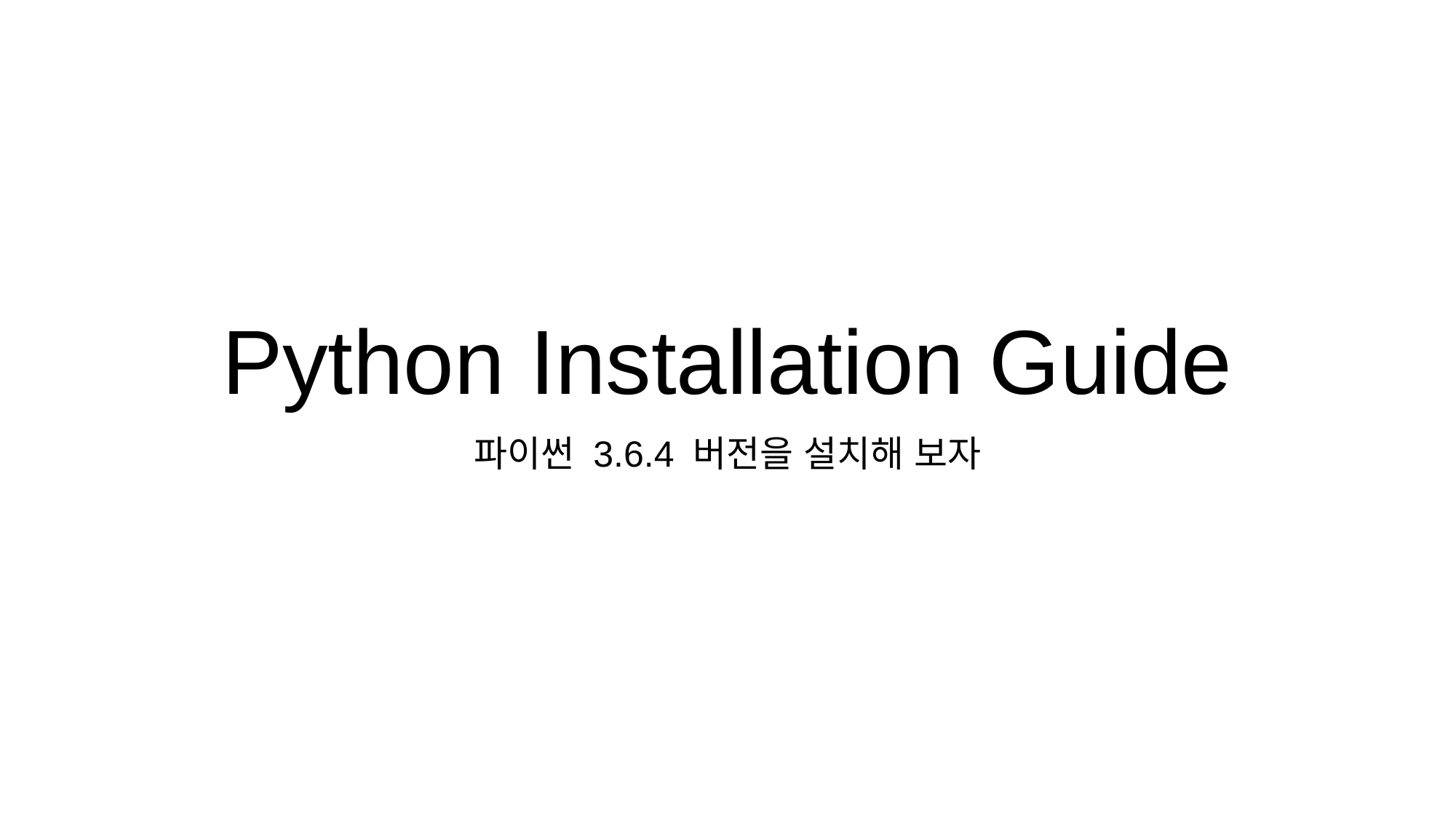

# Python Installation Guide
파이썬 3.6.4 버전을 설치해 보자